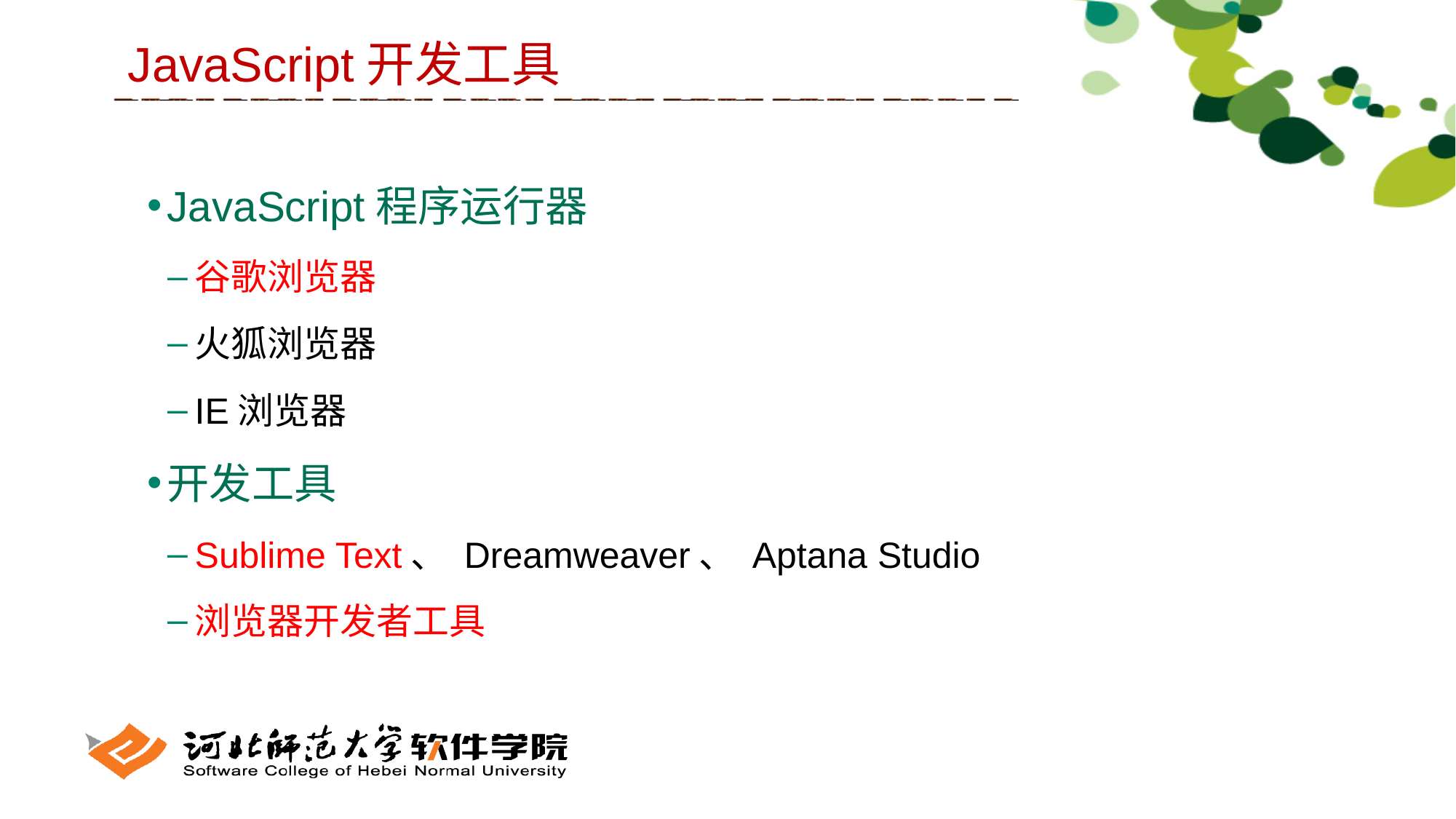

JavaScript开发工具

JavaScript程序运行器
谷歌浏览器
火狐浏览器
IE浏览器
开发工具
Sublime Text、 Dreamweaver、 Aptana Studio
浏览器开发者工具